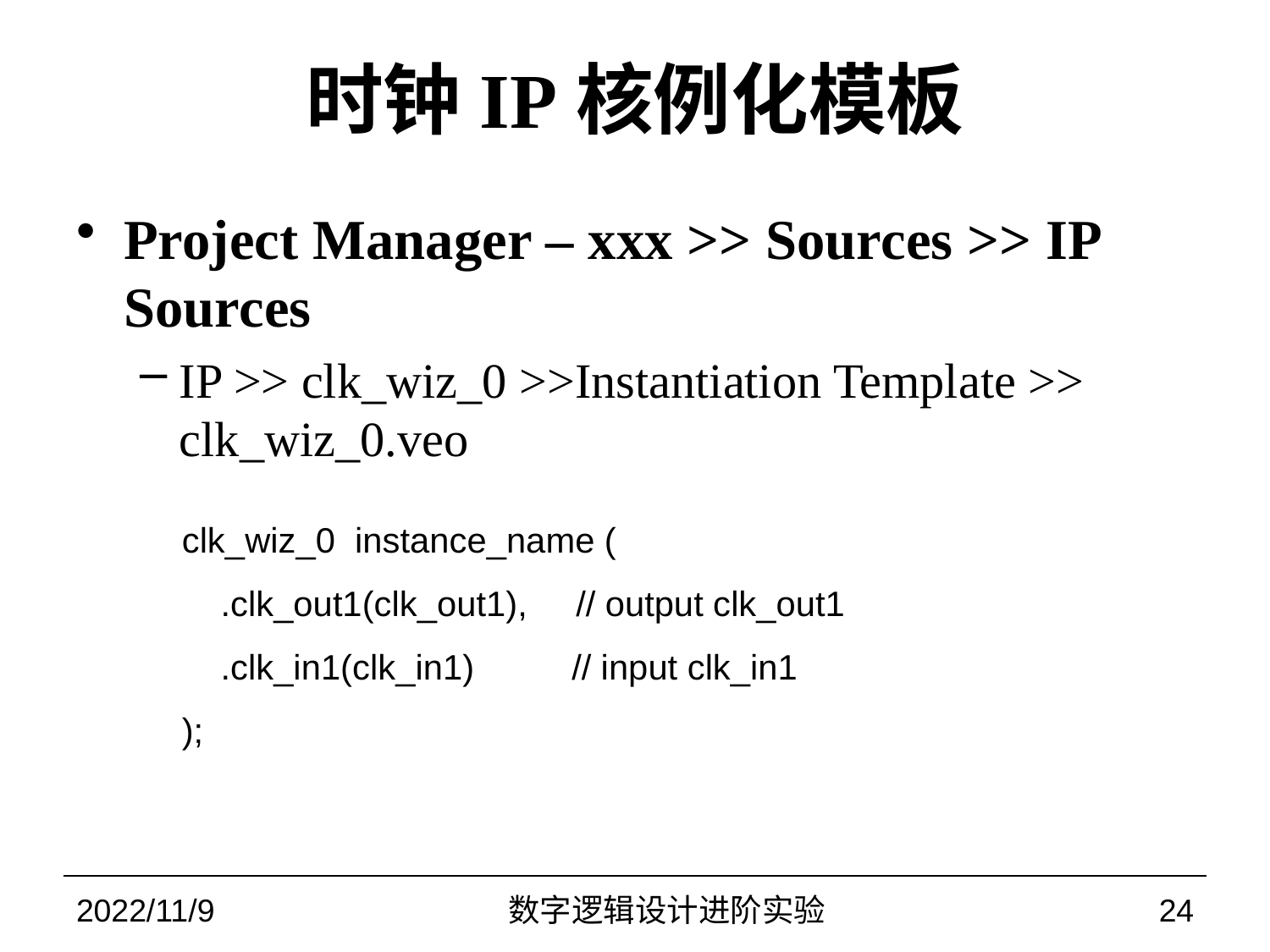

# 时钟IP核例化模板
Project Manager – xxx >> Sources >> IP Sources
IP >> clk_wiz_0 >>Instantiation Template >> clk_wiz_0.veo

clk_wiz_0  instance_name (
    .clk_out1(clk_out1),     // output clk_out1
    .clk_in1(clk_in1)          // input clk_in1
);
2022/11/9
数字逻辑设计进阶实验
24